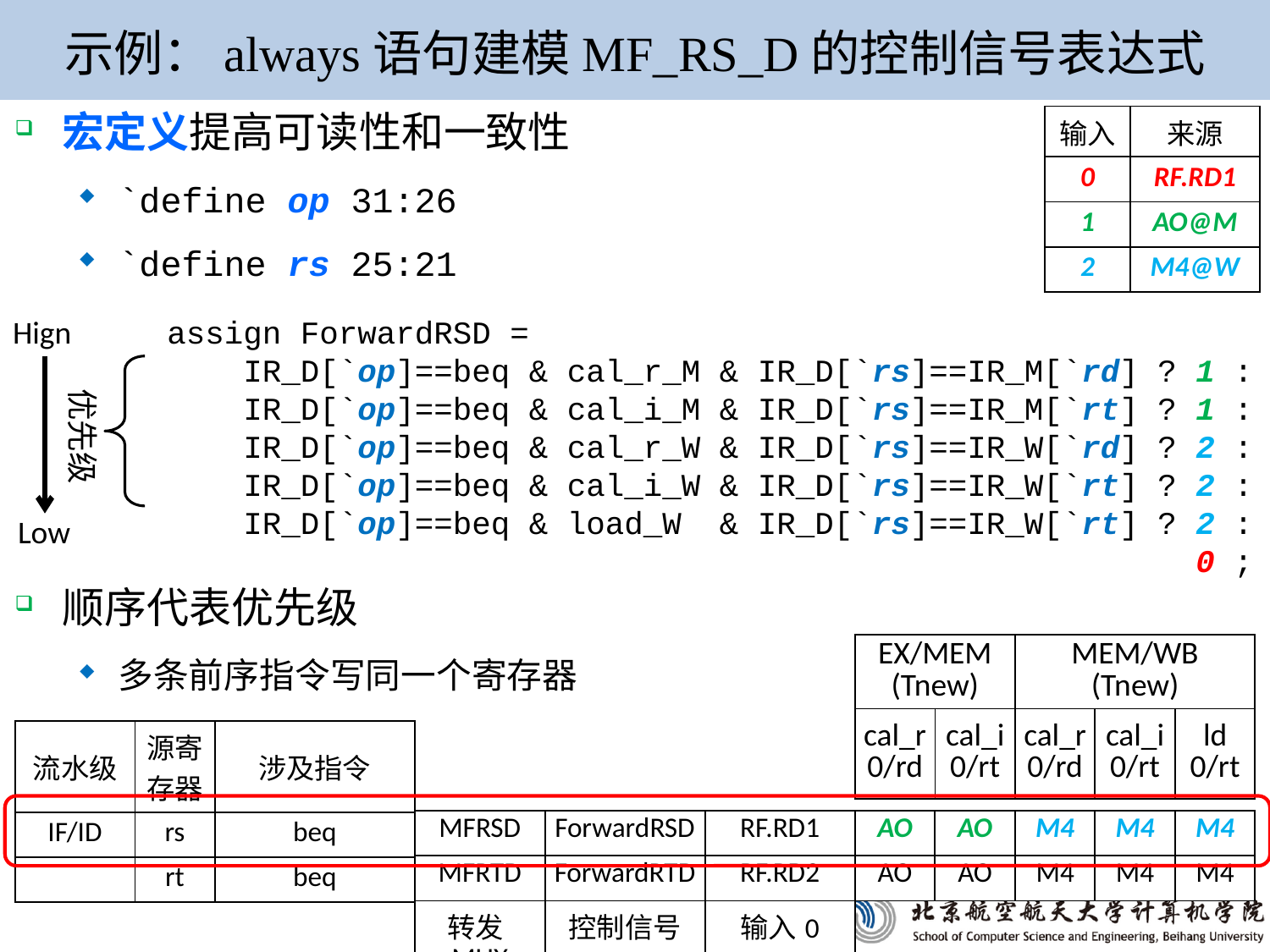

# 示例：always语句建模MF_RS_D的控制信号表达式
宏定义提高可读性和一致性
`define op 31:26
`define rs 25:21
| 输入 | 来源 |
| --- | --- |
| 0 | RF.RD1 |
| 1 | AO@M |
| 2 | M4@W |
Hign
assign ForwardRSD =
    IR_D[`op]==beq & cal_r_M & IR_D[`rs]==IR_M[`rd] ? 1 :
    IR_D[`op]==beq & cal_i_M & IR_D[`rs]==IR_M[`rt] ? 1 :
    IR_D[`op]==beq & cal_r_W & IR_D[`rs]==IR_W[`rd] ? 2 :
    IR_D[`op]==beq & cal_i_W & IR_D[`rs]==IR_W[`rt] ? 2 :
    IR_D[`op]==beq & load_W  & IR_D[`rs]==IR_W[`rt] ? 2 :
                                                      0 ;

优先级
Low
顺序代表优先级
多条前序指令写同一个寄存器
| EX/MEM (Tnew) |  | MEM/WB (Tnew) |  |  |
| --- | --- | --- | --- | --- |
| cal\_r 0/rd | cal\_i 0/rt | cal\_r 0/rd | cal\_i 0/rt | ld 0/rt |
| 流水级 | 源寄存器 | 涉及指令 |
| --- | --- | --- |
| IF/ID | rs | beq |
|  | rt | beq |

| MFRSD | ForwardRSD | RF.RD1 |
| --- | --- | --- |
| MFRTD | ForwardRTD | RF.RD2 |
| 转发MUX | 控制信号 | 输入0 |
| AO | AO | M4 | M4 | M4 |
| --- | --- | --- | --- | --- |
| AO | AO | M4 | M4 | M4 |
47